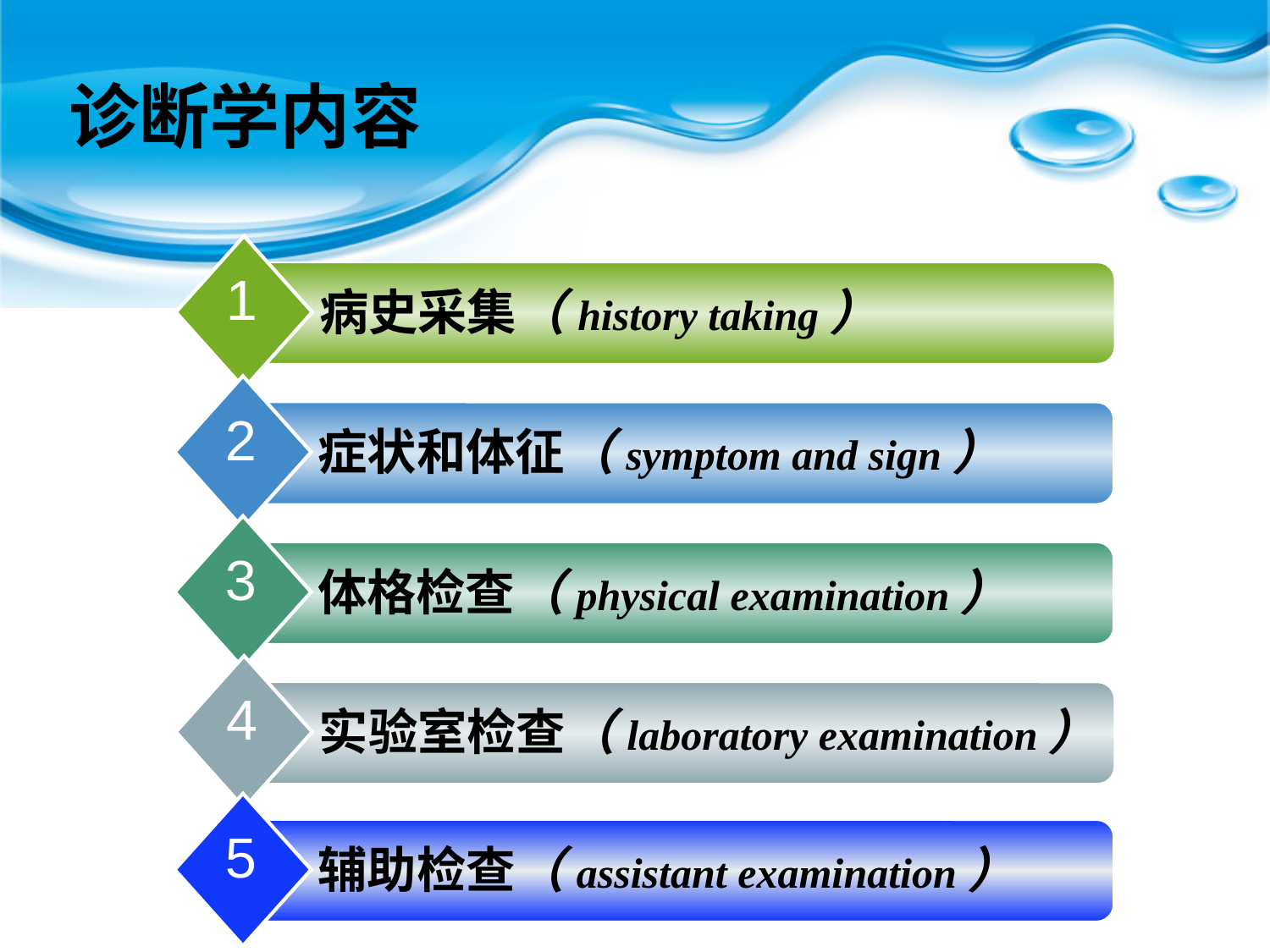

诊断学内容

1

  病史采集（history taking）

2

  症状和体征（symptom and sign）

3

  体格检查（physical examination）

4

  实验室检查（laboratory examination）

5

  辅助检查（assistant examination）